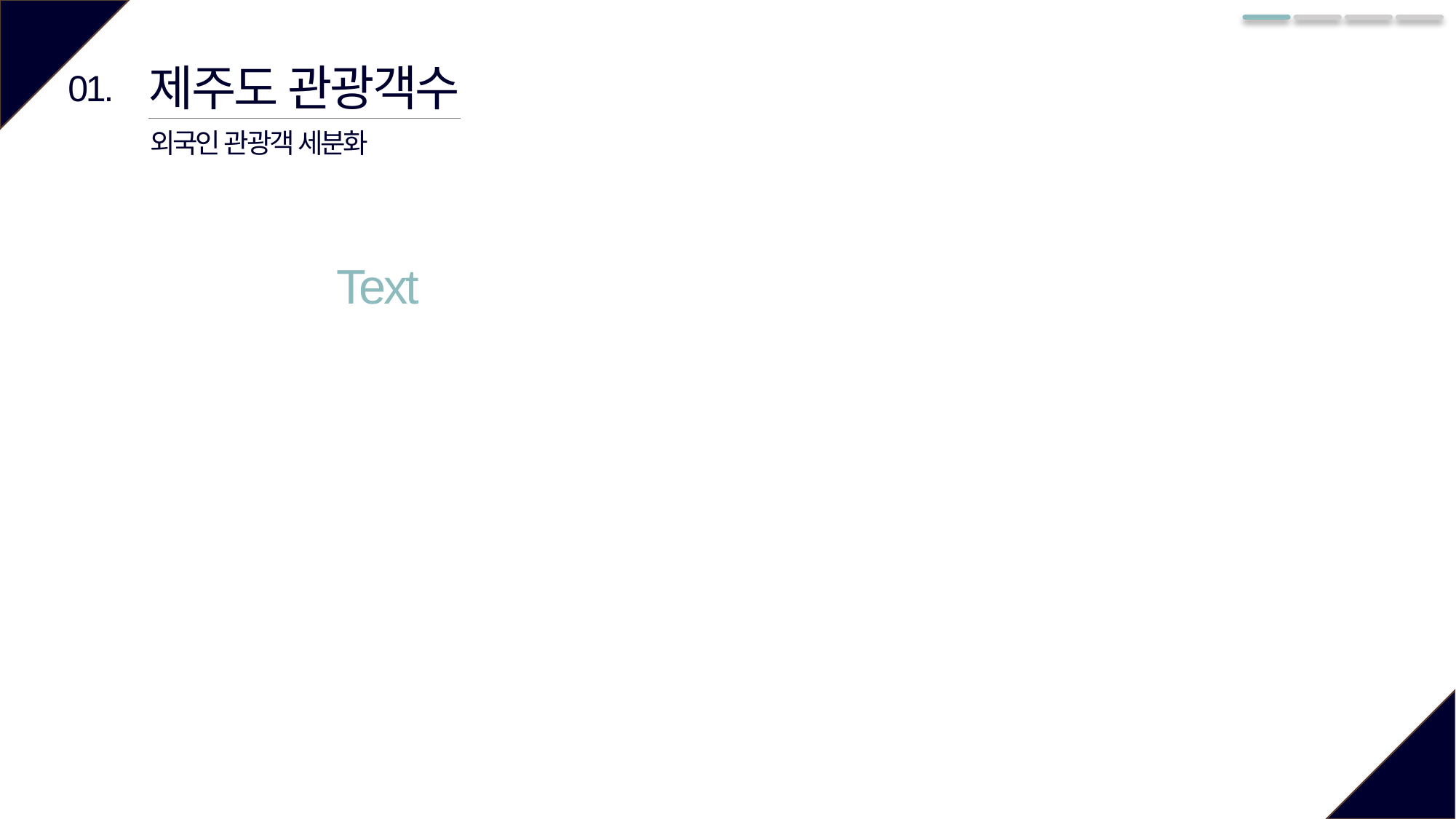

제주도 관광객수
01.
외국인 관광객 세분화
Text